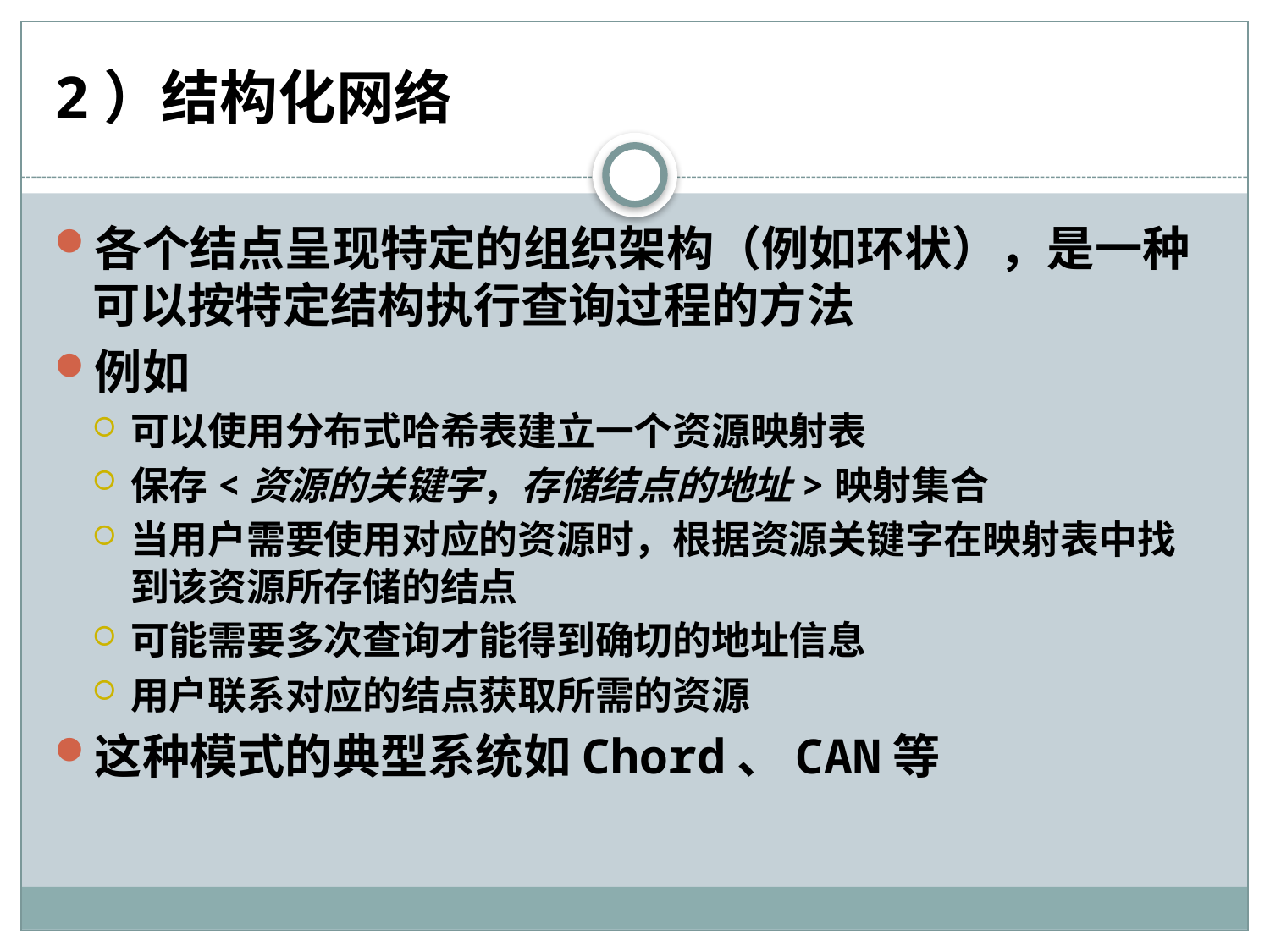

# 2）结构化网络
各个结点呈现特定的组织架构（例如环状），是一种可以按特定结构执行查询过程的方法
例如
可以使用分布式哈希表建立一个资源映射表
保存<资源的关键字，存储结点的地址>映射集合
当用户需要使用对应的资源时，根据资源关键字在映射表中找到该资源所存储的结点
可能需要多次查询才能得到确切的地址信息
用户联系对应的结点获取所需的资源
这种模式的典型系统如Chord、CAN等